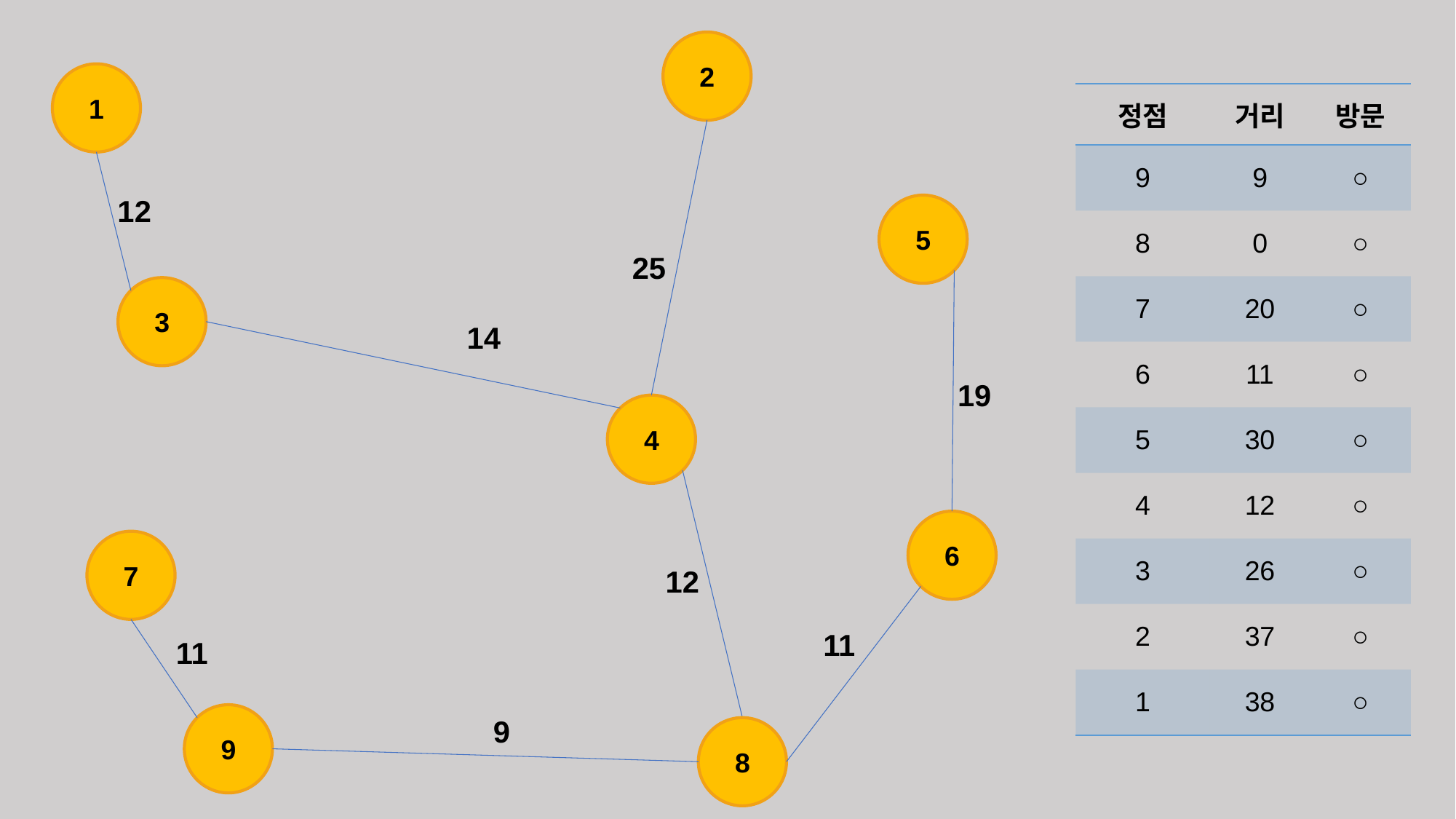

2
1
| 정점 | 거리 | 방문 |
| --- | --- | --- |
| 9 | 9 | ○ |
| 8 | 0 | ○ |
| 7 | 20 | ○ |
| 6 | 11 | ○ |
| 5 | 30 | ○ |
| 4 | 12 | ○ |
| 3 | 26 | ○ |
| 2 | 37 | ○ |
| 1 | 38 | ○ |
12
5
25
3
14
19
4
6
7
12
11
11
9
9
8